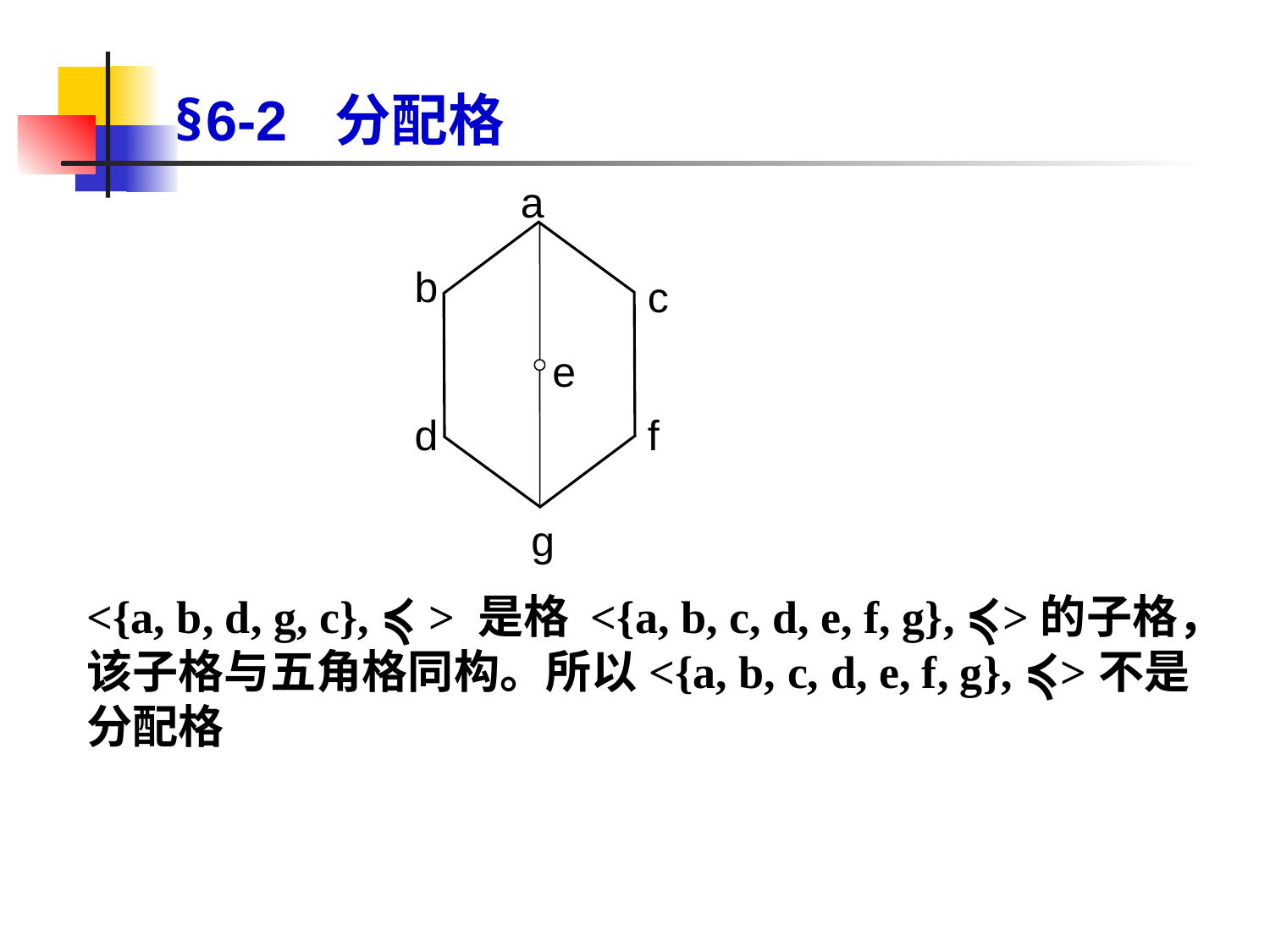

§6-2 分配格
a

b
c

e

d
f
g
<{a, b, d, g, c}, ≼ > 是格 <{a, b, c, d, e, f, g}, ≼>的子格，该子格与五角格同构。所以<{a, b, c, d, e, f, g}, ≼>不是分配格
6